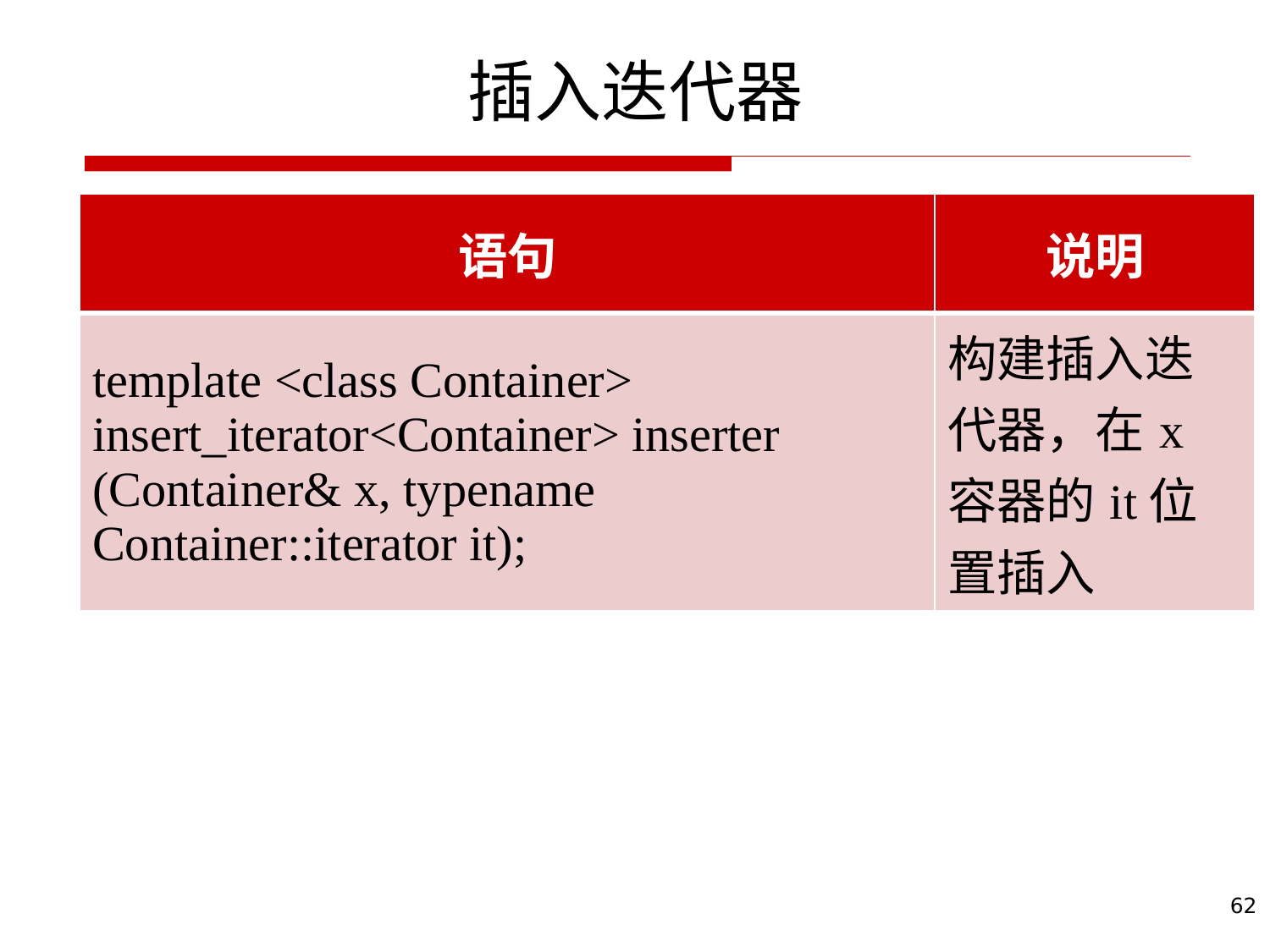

# 插入迭代器

| 语句 | 说明 |
| --- | --- |
| template <class Container> insert\_iterator<Container> inserter (Container& x, typename Container::iterator it); | 构建插入迭代器，在x容器的it位置插入 |
62